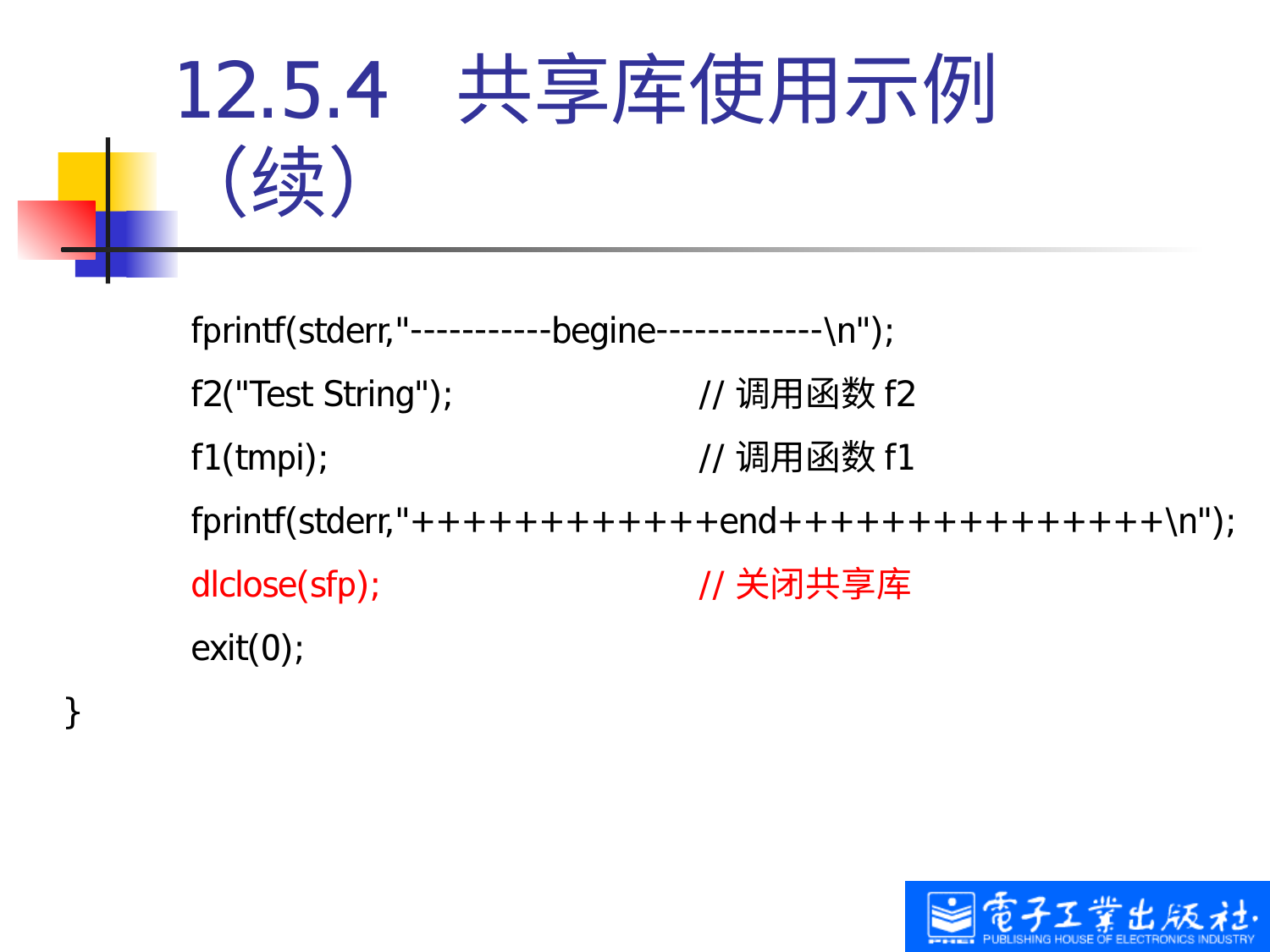

# 12.5.4  共享库使用示例（续）
	fprintf(stderr,"-----------begine-------------\n");
	f2("Test String"); 		//调用函数f2
	f1(tmpi); 			//调用函数f1
	fprintf(stderr,"++++++++++++end+++++++++++++++\n");
	dlclose(sfp); 			//关闭共享库
	exit(0);
}